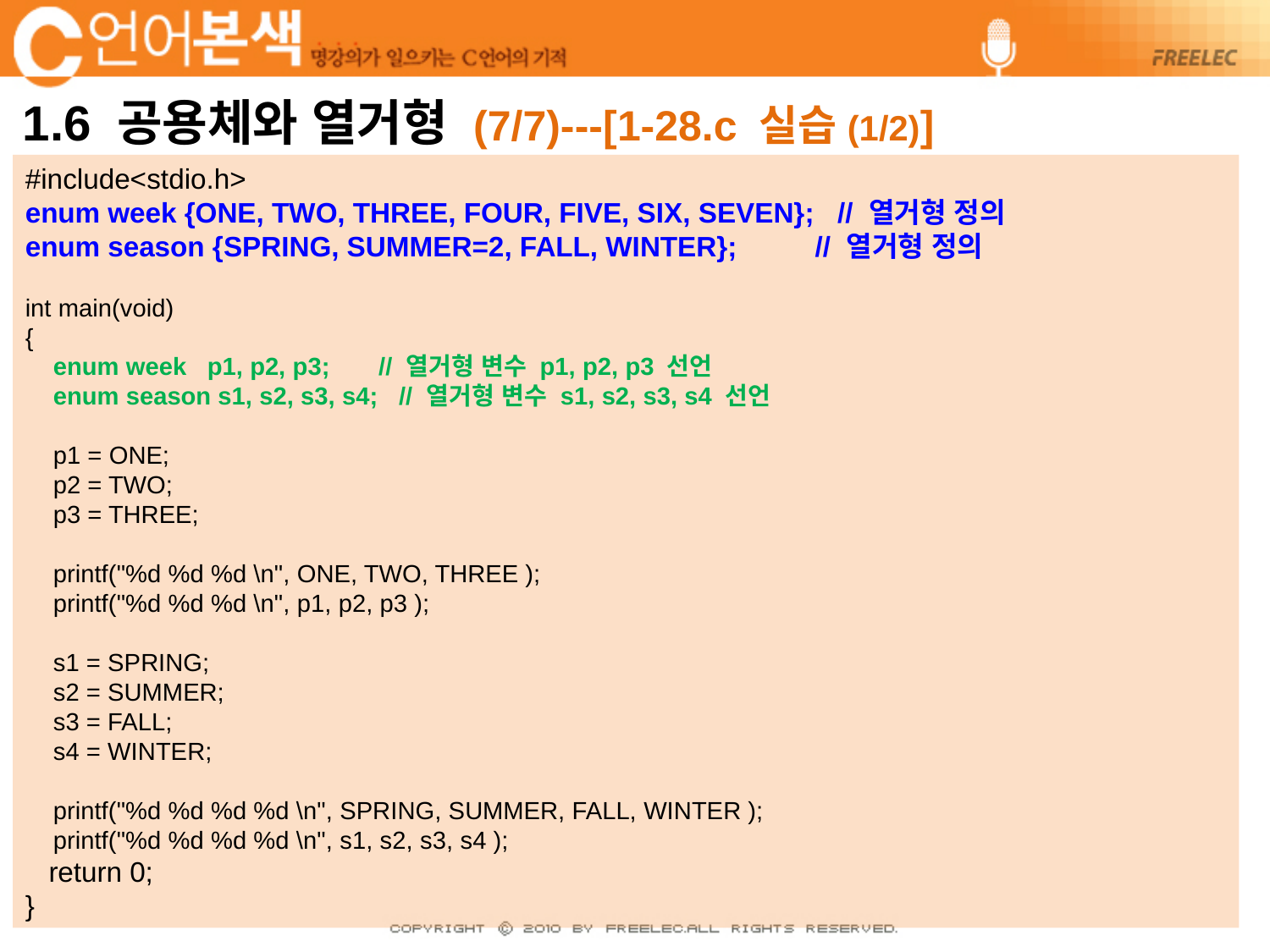

# 1.6 공용체와 열거형 (7/7)---[1-28.c 실습(1/2)]
#include<stdio.h>
enum week {ONE, TWO, THREE, FOUR, FIVE, SIX, SEVEN};   // 열거형 정의
enum season {SPRING, SUMMER=2, FALL, WINTER};          // 열거형 정의

int main(void)
{
    enum week   p1, p2, p3;       // 열거형 변수 p1, p2, p3 선언
    enum season s1, s2, s3, s4;   // 열거형 변수 s1, s2, s3, s4 선언

    p1 = ONE;
    p2 = TWO;
    p3 = THREE;

    printf("%d %d %d \n", ONE, TWO, THREE );
    printf("%d %d %d \n", p1, p2, p3 );

    s1 = SPRING;
    s2 = SUMMER;
    s3 = FALL;
    s4 = WINTER;

    printf("%d %d %d %d \n", SPRING, SUMMER, FALL, WINTER );
    printf("%d %d %d %d \n", s1, s2, s3, s4 );
   return 0;
}